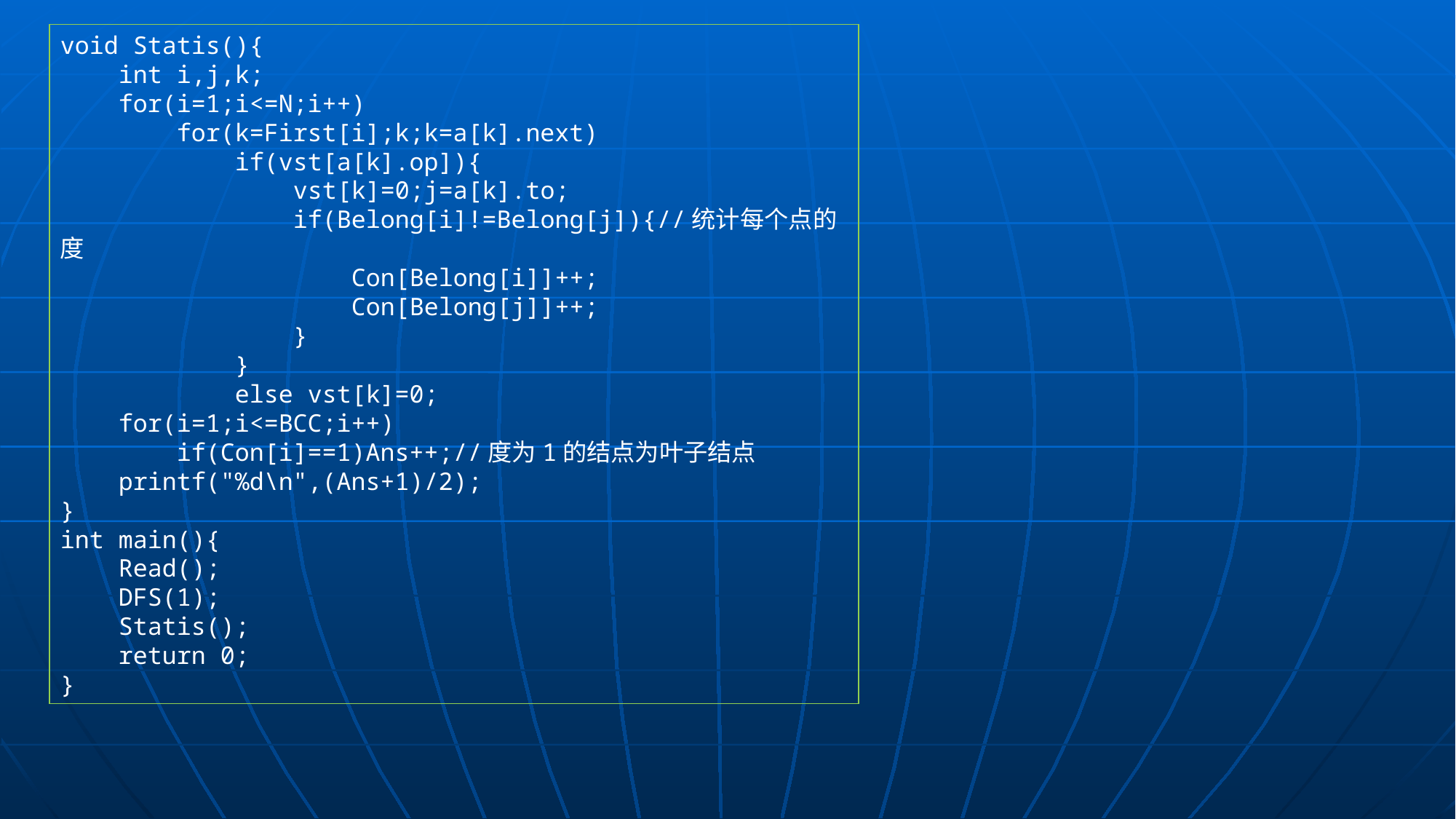

void Statis(){
    int i,j,k;
    for(i=1;i<=N;i++)
        for(k=First[i];k;k=a[k].next)
            if(vst[a[k].op]){
                vst[k]=0;j=a[k].to;
                if(Belong[i]!=Belong[j]){//统计每个点的度
                    Con[Belong[i]]++;
                    Con[Belong[j]]++;
                }
            }
            else vst[k]=0;
    for(i=1;i<=BCC;i++)
        if(Con[i]==1)Ans++;//度为1的结点为叶子结点
    printf("%d\n",(Ans+1)/2);
}
int main(){
    Read();
    DFS(1);
    Statis();
    return 0;
}